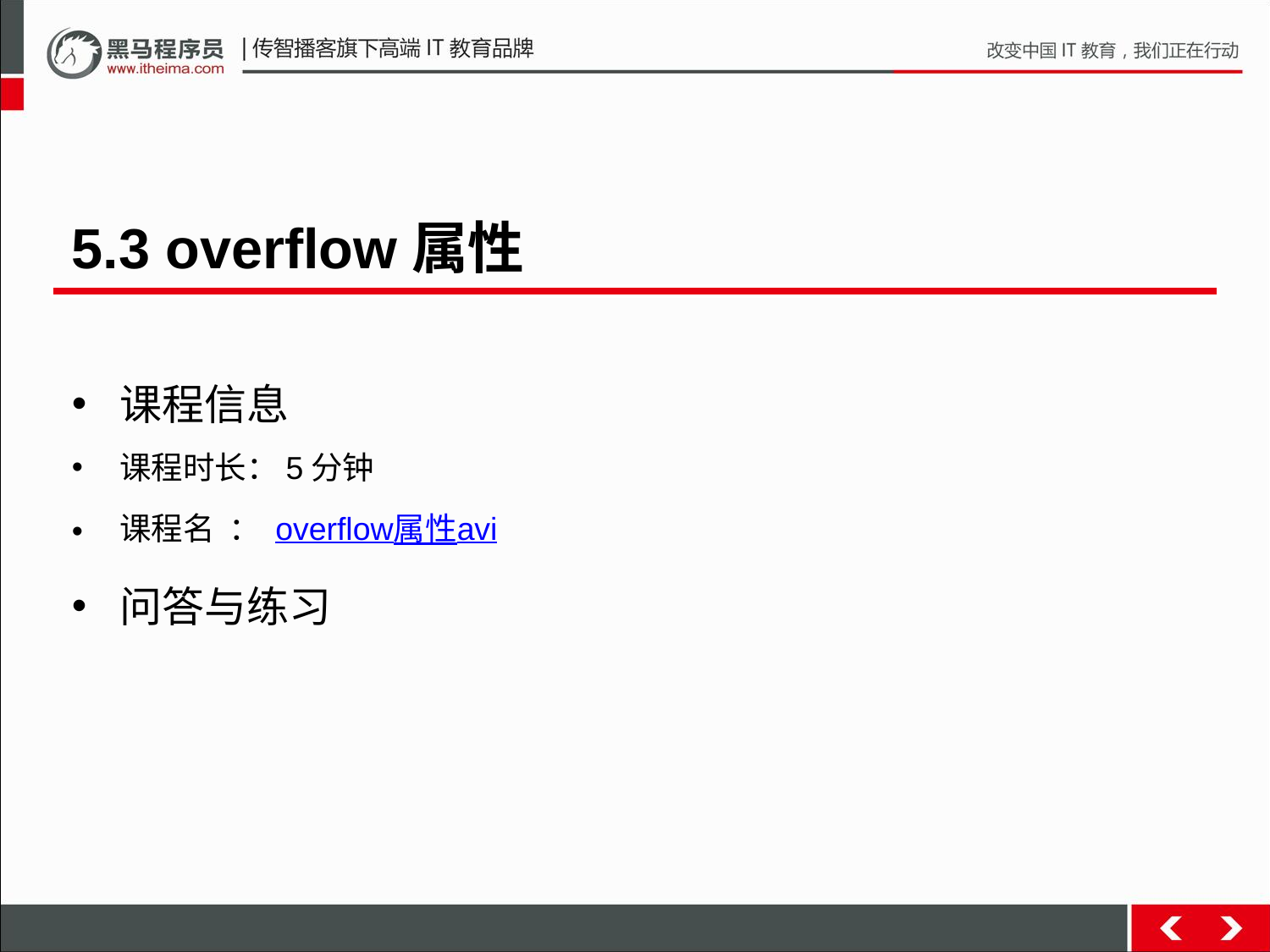

5.3 overflow属性
课程信息
课程时长：5分钟
课程名  ： overflow属性avi
问答与练习